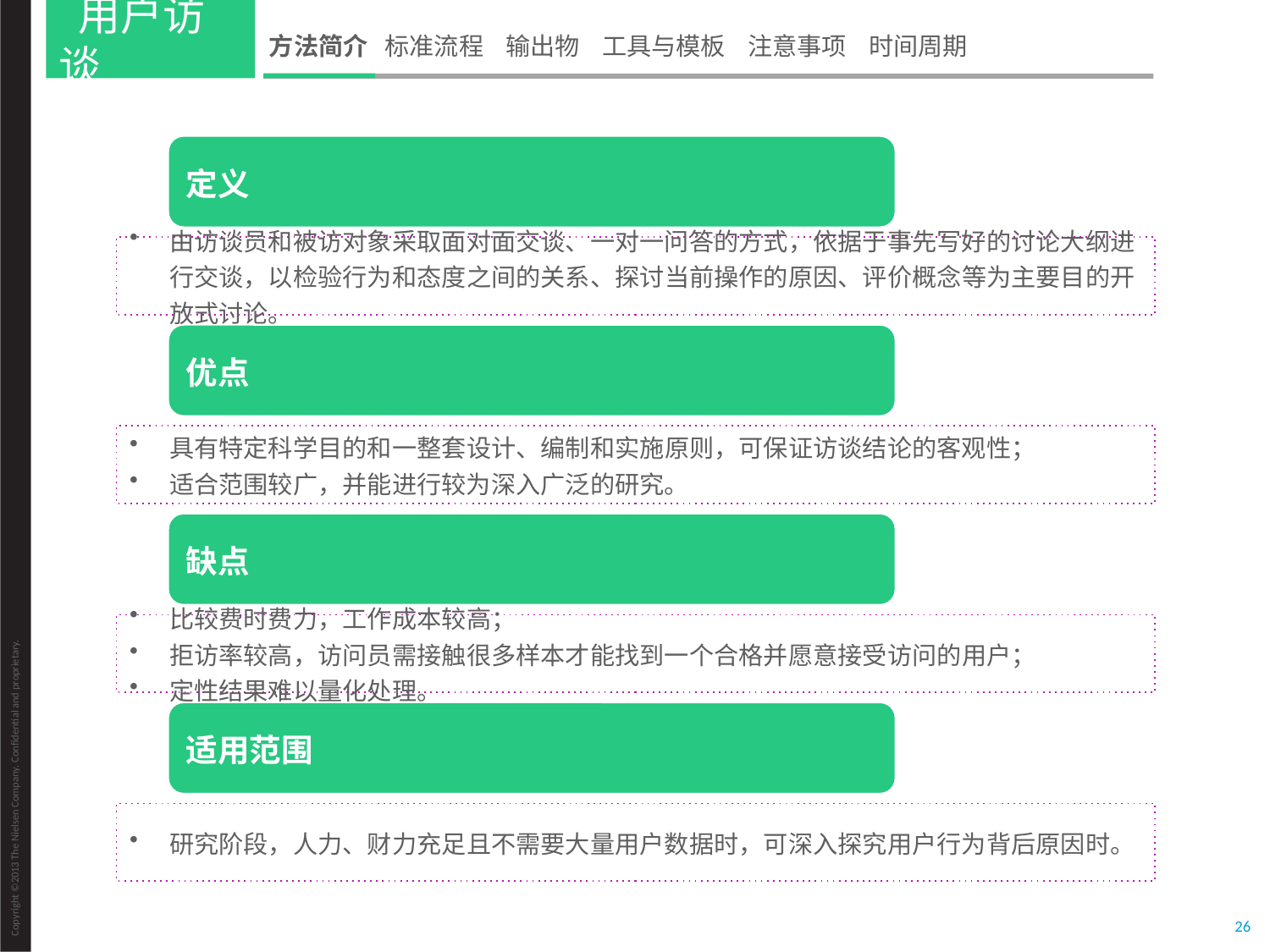

用户访谈
方法简介   标准流程    输出物    工具与模板    注意事项    时间周期

定义
优点
缺点
具有特定科学目的和一整套设计、编制和实施原则，可保证访谈结论的客观性；
比较费时费力，工作成本较高；
适合范围较广，并能进行较为深入广泛的研究。
适用范围
研究阶段，人力、财力充足且不需要大量用户数据时，可深入探究用户行为背后原因时。
拒访率较高，访问员需接触很多样本才能找到一个合格并愿意接受访问的用户；
由访谈员和被访对象采取面对面交谈、一对一问答的方式，依据于事先写好的讨论大纲进行交谈，以检验行为和态度之间的关系、探讨当前操作的原因、评价概念等为主要目的开放式讨论。
定性结果难以量化处理。